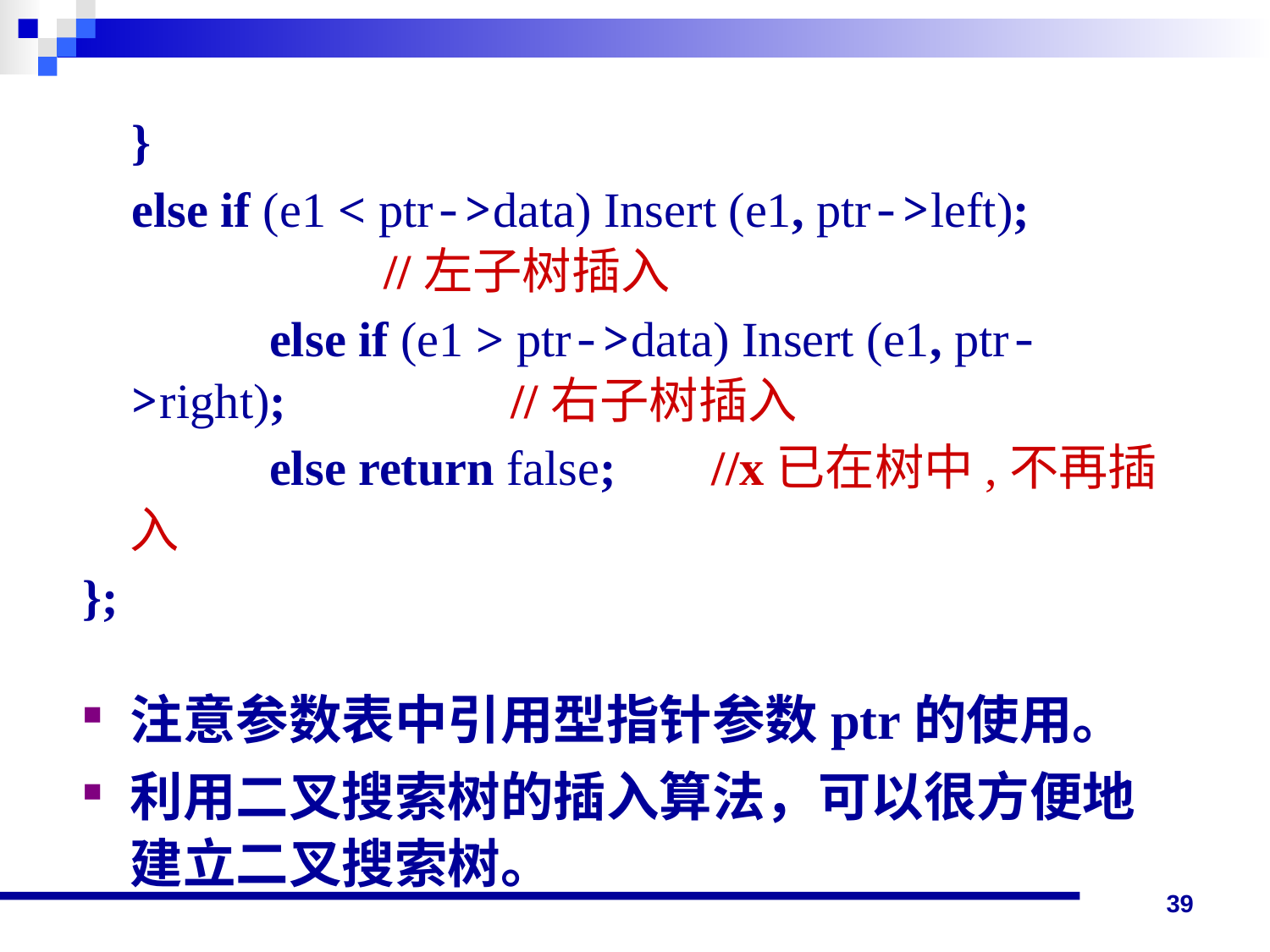

}
    else if (e1 < ptr->data) Insert (e1, ptr->left);	 		//左子树插入
		 else if (e1 > ptr->data) Insert (e1, ptr->right);		//右子树插入
		 else return false;	      //x已在树中,不再插入
};

注意参数表中引用型指针参数ptr的使用。
利用二叉搜索树的插入算法，可以很方便地建立二叉搜索树。
39